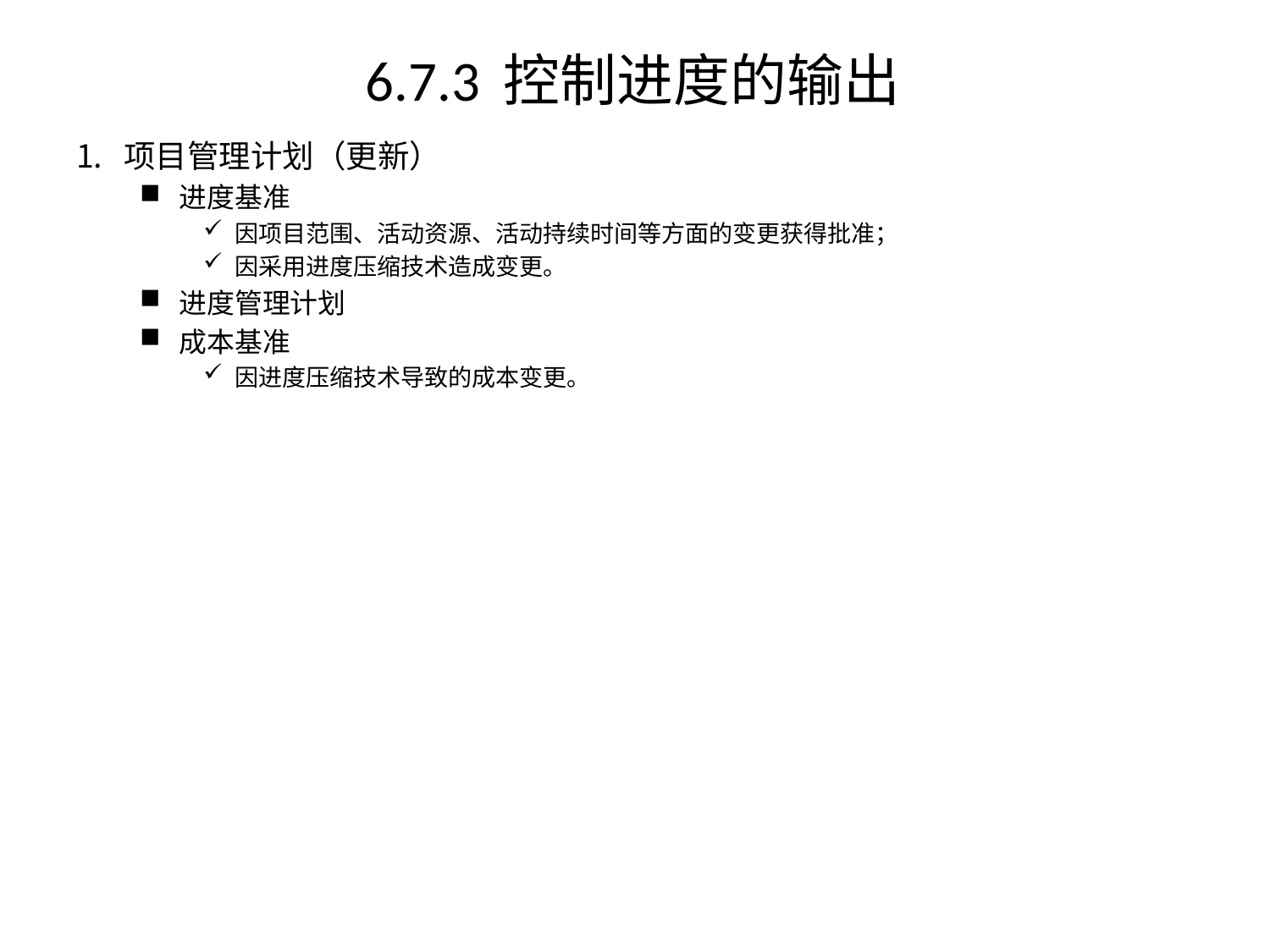

# 6.7.3 控制进度的输出
项目管理计划（更新）
进度基准
因项目范围、活动资源、活动持续时间等方面的变更获得批准；
因采用进度压缩技术造成变更。
进度管理计划
成本基准
因进度压缩技术导致的成本变更。